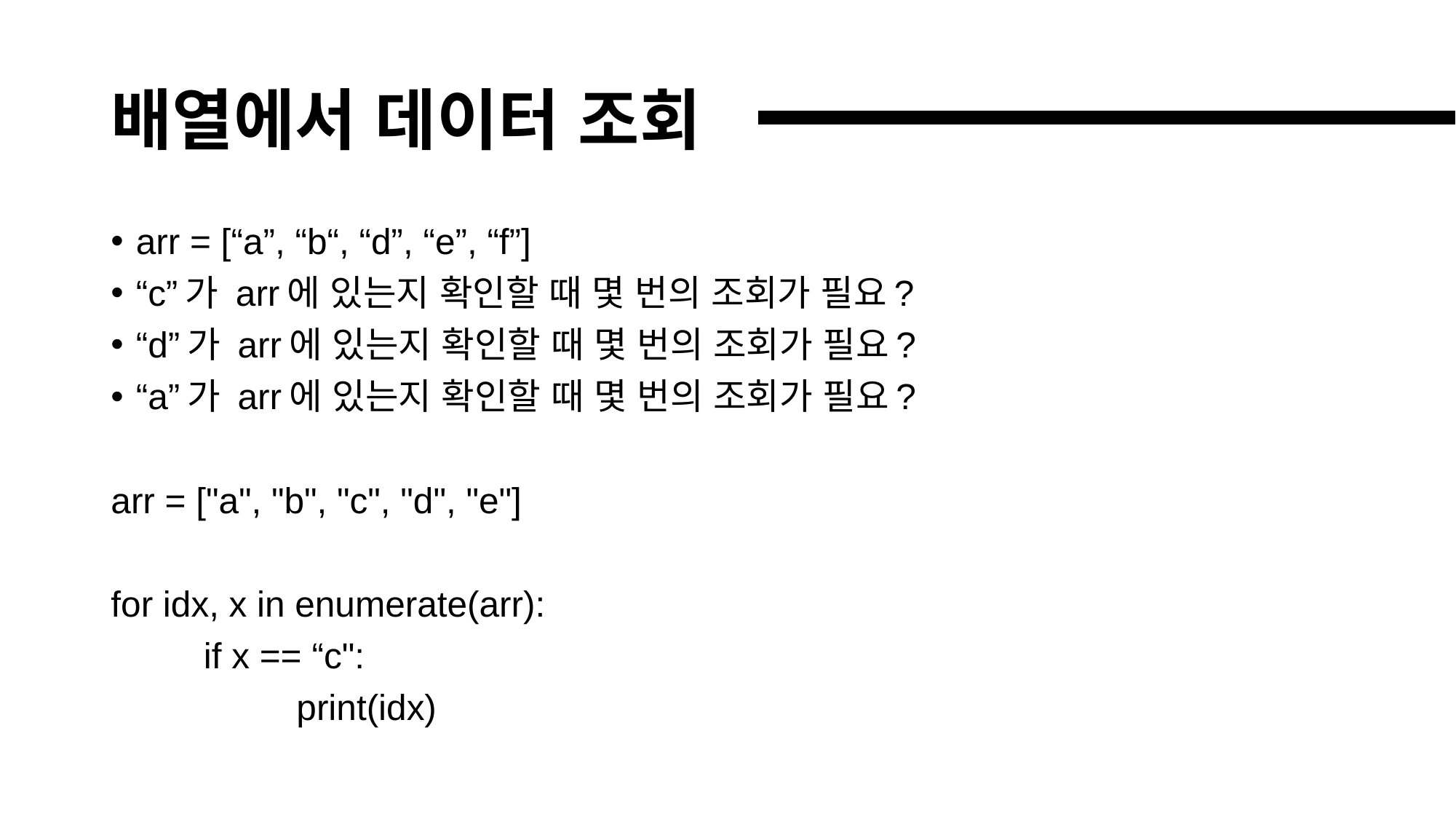

# 배열에서 데이터 조회

arr = [“a”, “b“, “d”, “e”, “f”]
“c”가 arr에 있는지 확인할 때 몇 번의 조회가 필요?
“d”가 arr에 있는지 확인할 때 몇 번의 조회가 필요?
“a”가 arr에 있는지 확인할 때 몇 번의 조회가 필요?

arr = ["a", "b", "c", "d", "e"]

for idx, x in enumerate(arr):
	if x == “c":
		print(idx)